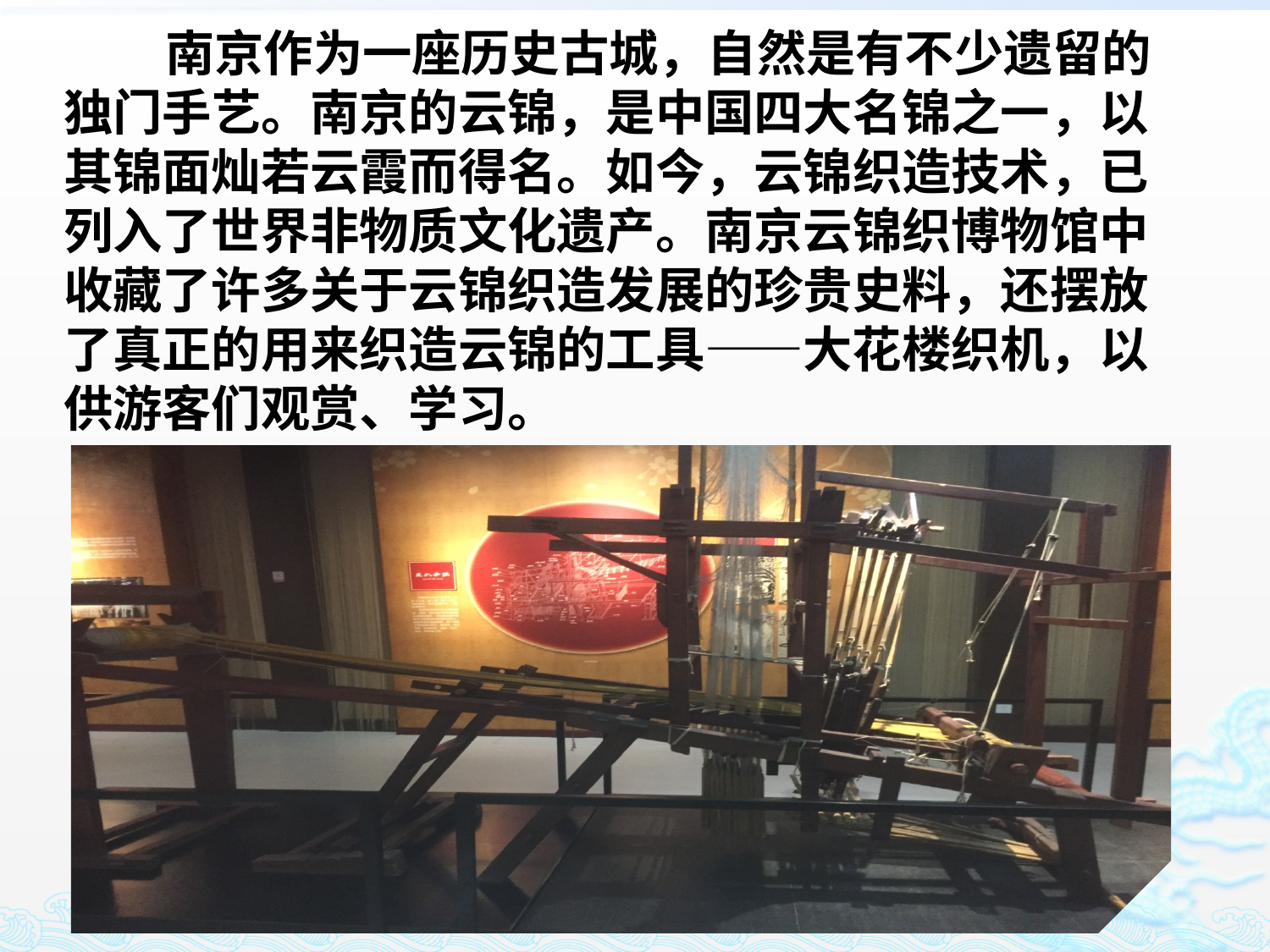

南京作为一座历史古城，自然是有不少遗留的独门手艺。南京的云锦，是中国四大名锦之一，以其锦面灿若云霞而得名。如今，云锦织造技术，已列入了世界非物质文化遗产。南京云锦织博物馆中收藏了许多关于云锦织造发展的珍贵史料，还摆放了真正的用来织造云锦的工具——大花楼织机，以供游客们观赏、学习。